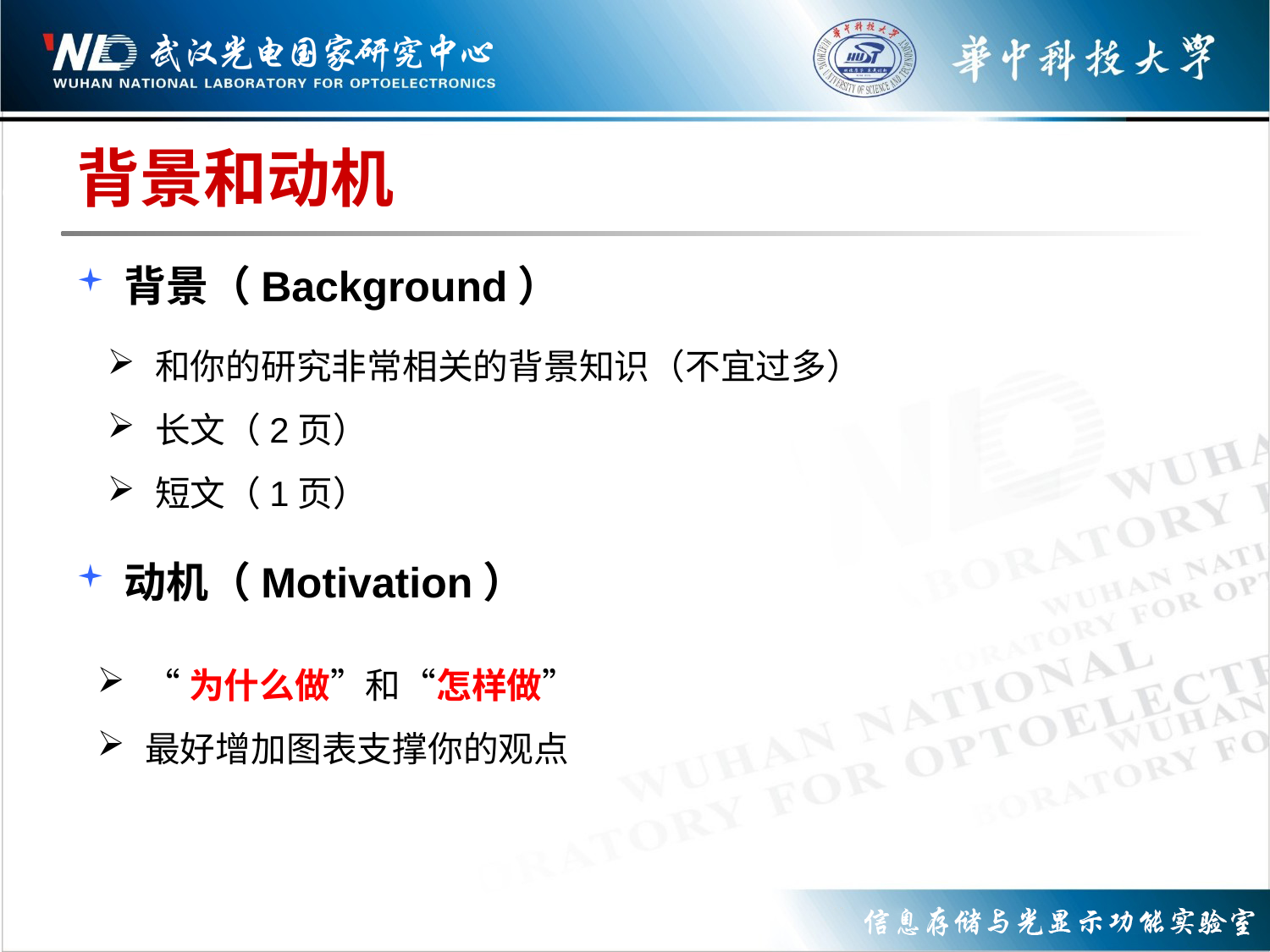

# 背景和动机

背景（Background）

动机（Motivation）

和你的研究非常相关的背景知识（不宜过多）
长文（2页）
短文（1页）
“为什么做”和“怎样做”
最好增加图表支撑你的观点